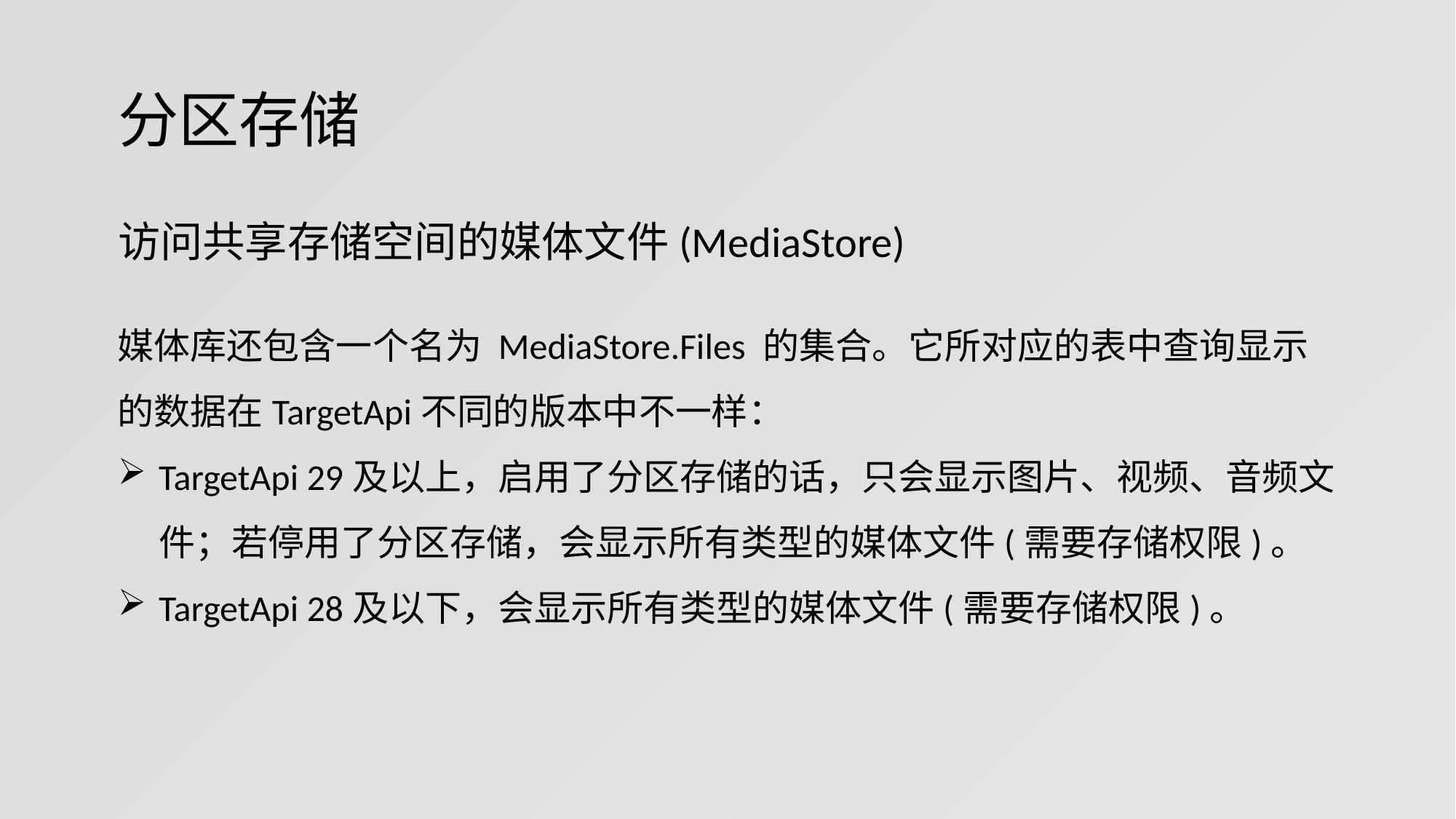

# 分区存储
访问共享存储空间的媒体文件(MediaStore)

媒体库还包含一个名为 MediaStore.Files 的集合。它所对应的表中查询显示的数据在TargetApi不同的版本中不一样：
TargetApi 29及以上，启用了分区存储的话，只会显示图片、视频、音频文件；若停用了分区存储，会显示所有类型的媒体文件(需要存储权限)。
TargetApi 28及以下，会显示所有类型的媒体文件(需要存储权限)。